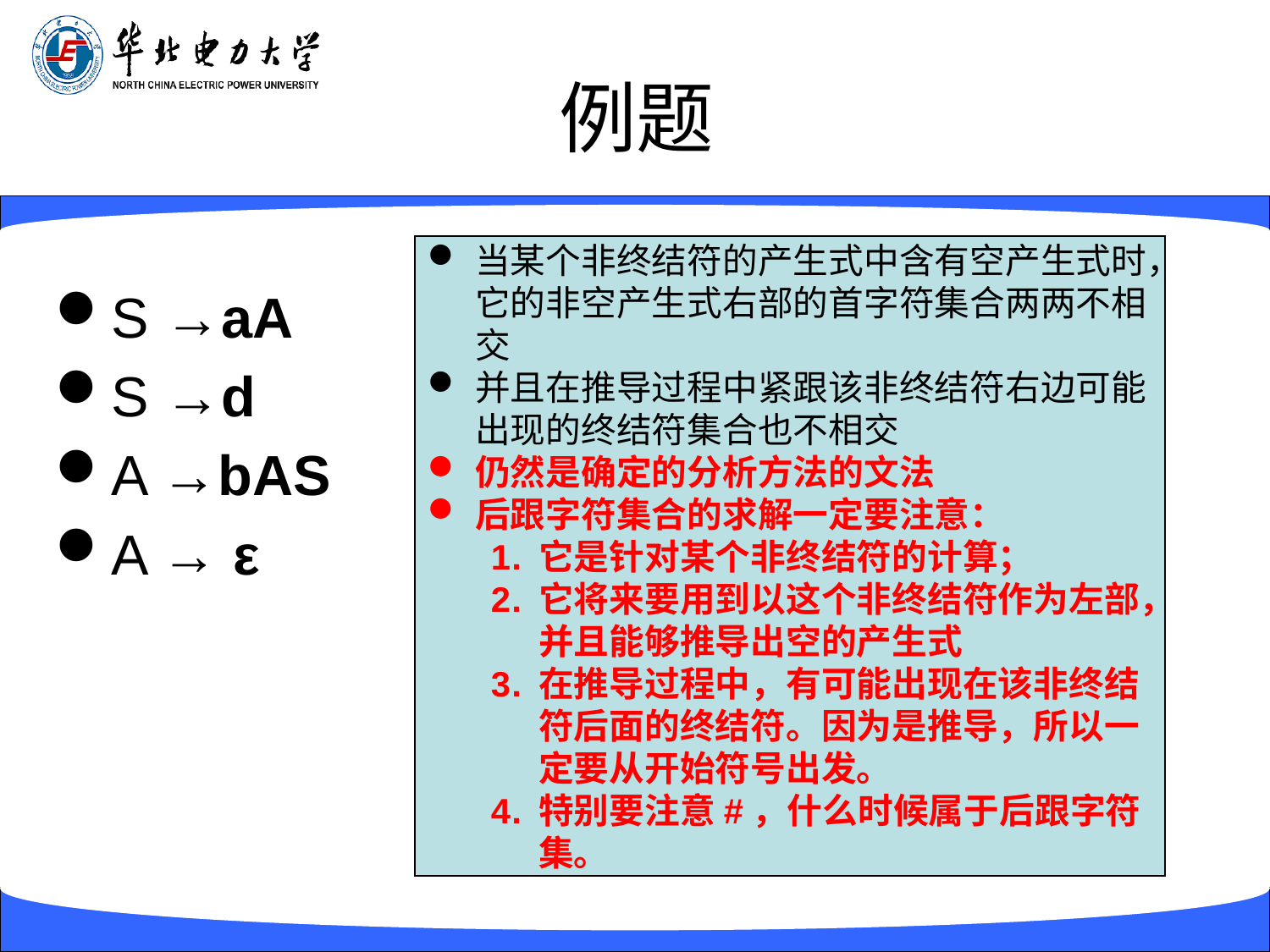

# 例题
当某个非终结符的产生式中含有空产生式时，它的非空产生式右部的首字符集合两两不相交
并且在推导过程中紧跟该非终结符右边可能出现的终结符集合也不相交
仍然是确定的分析方法的文法
后跟字符集合的求解一定要注意：
它是针对某个非终结符的计算；
它将来要用到以这个非终结符作为左部，并且能够推导出空的产生式
在推导过程中，有可能出现在该非终结符后面的终结符。因为是推导，所以一定要从开始符号出发。
特别要注意#，什么时候属于后跟字符集。
S →aA
S →d
A →bAS
A → ε